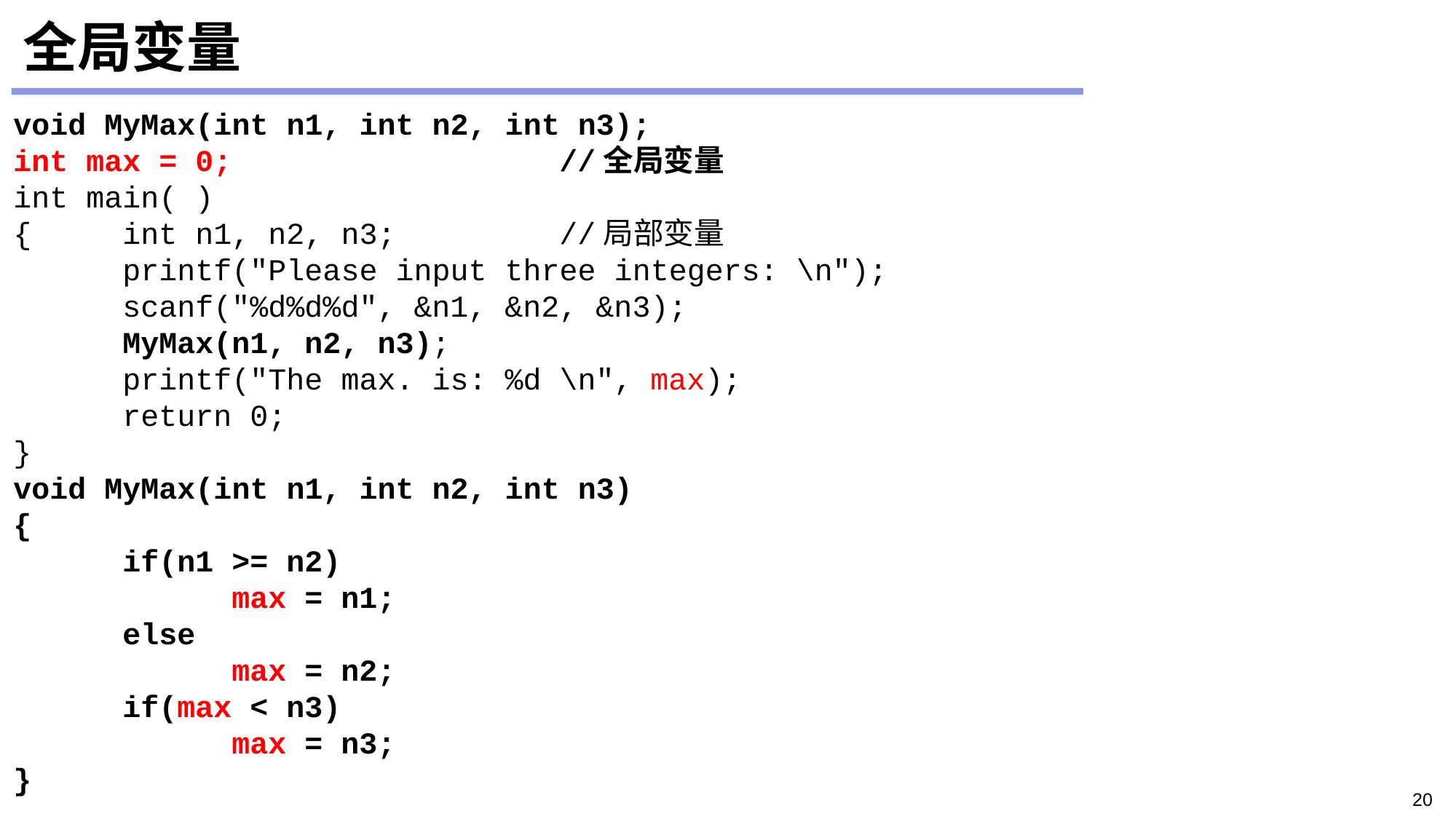

# 全局变量
void MyMax(int n1, int n2, int n3);
int max = 0;			//全局变量
int main( )
{	int n1, n2, n3;		//局部变量
	printf("Please input three integers: \n");
	scanf("%d%d%d", &n1, &n2, &n3);
	MyMax(n1, n2, n3);
	printf("The max. is: %d \n", max);
	return 0;
}
void MyMax(int n1, int n2, int n3)
{
	if(n1 >= n2)
		max = n1;
	else
		max = n2;
	if(max < n3)
		max = n3;
}
20